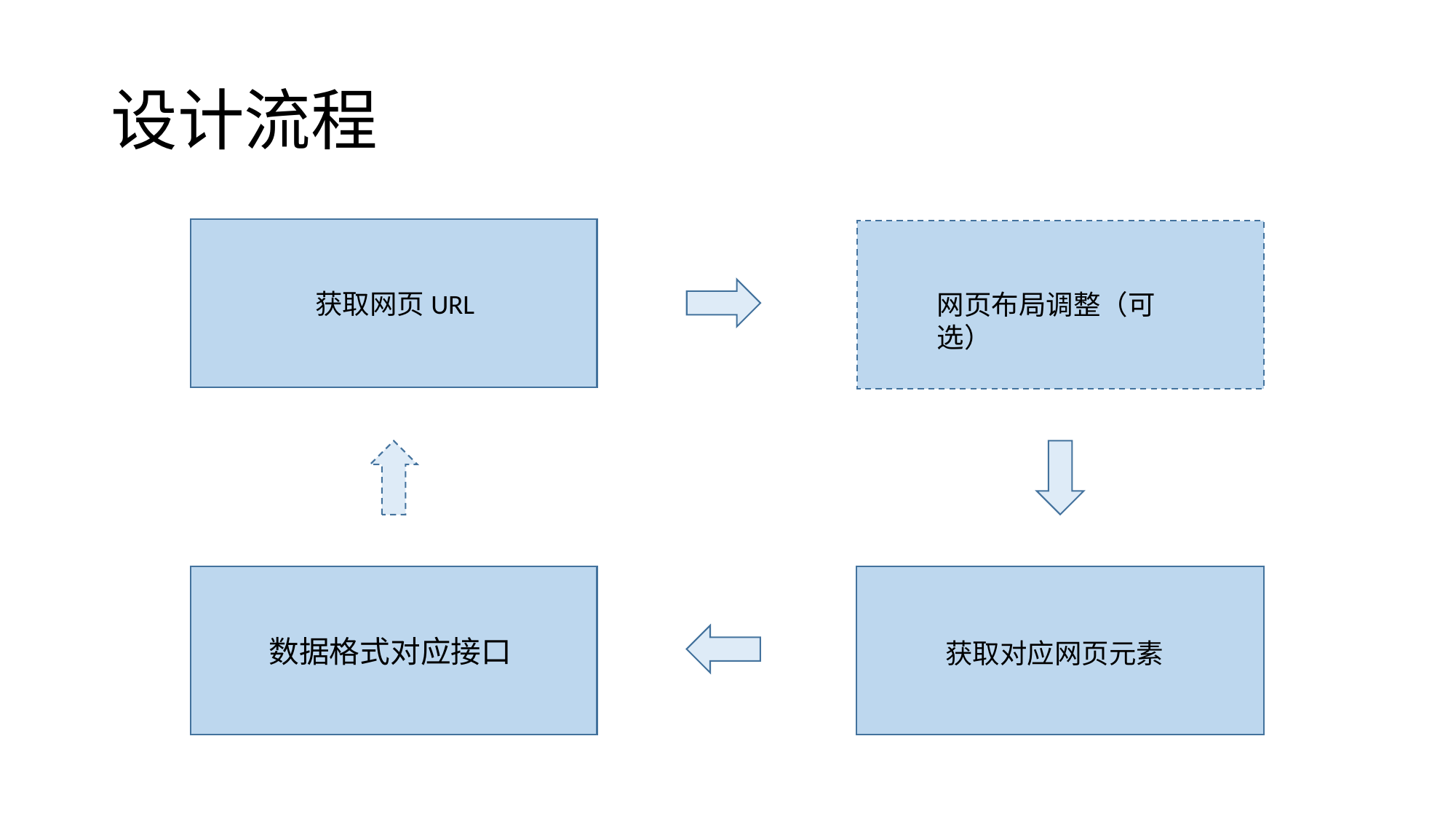

# 设计流程

获取网页URL
网页布局调整（可选）

数据格式对应接口
获取对应网页元素